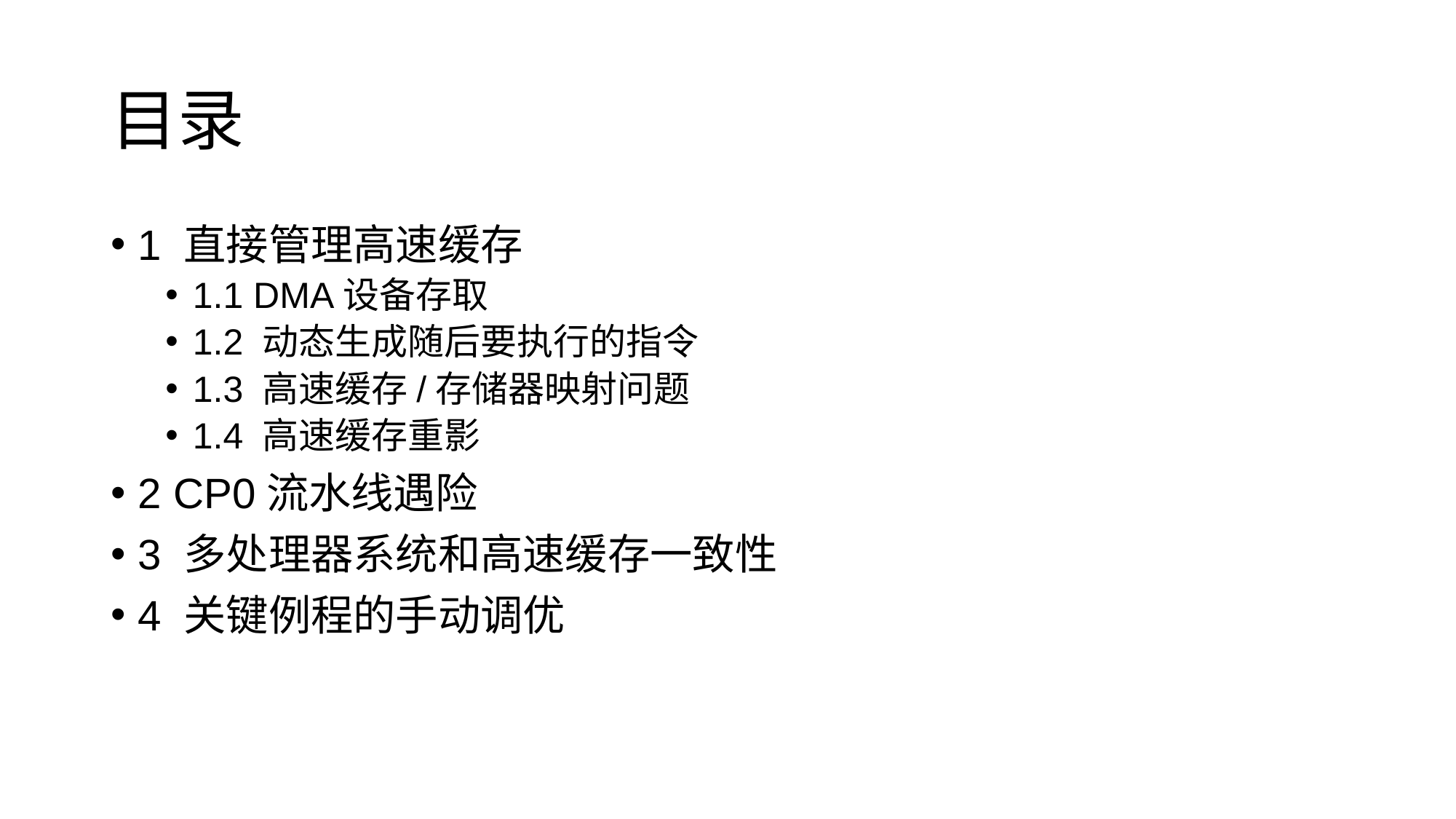

# 目录
1 直接管理高速缓存
1.1 DMA设备存取
1.2 动态生成随后要执行的指令
1.3 高速缓存/存储器映射问题
1.4 高速缓存重影
2 CP0流水线遇险
3 多处理器系统和高速缓存一致性
4 关键例程的手动调优